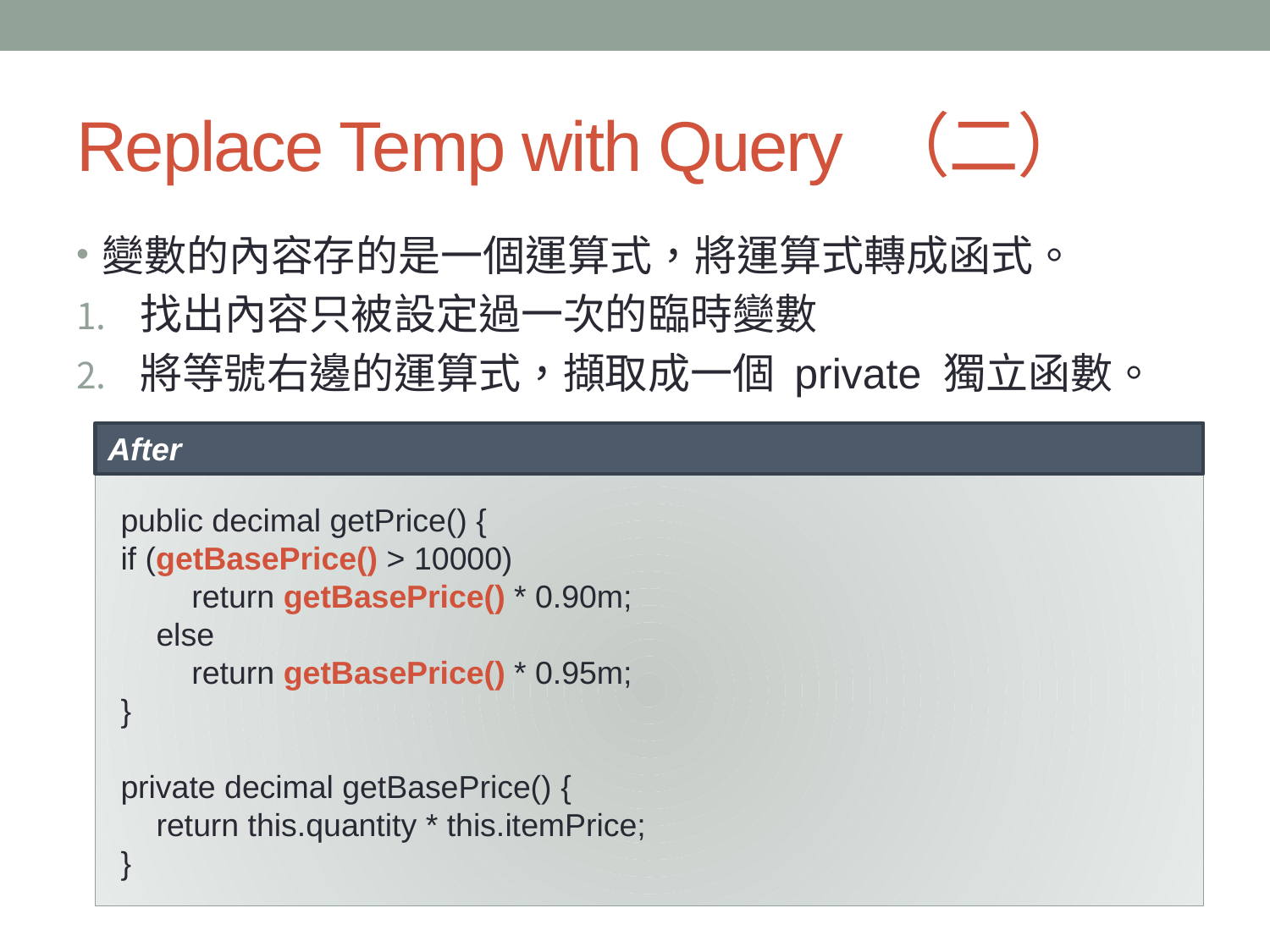

# Replace Temp with Query （二）
變數的內容存的是一個運算式，將運算式轉成函式。
找出內容只被設定過一次的臨時變數
將等號右邊的運算式，擷取成一個 private 獨立函數。

After
public decimal getPrice() {
if (getBasePrice() > 10000)
        return getBasePrice() * 0.90m;
    else
        return getBasePrice() * 0.95m;
}

private decimal getBasePrice() {
    return this.quantity * this.itemPrice;
}